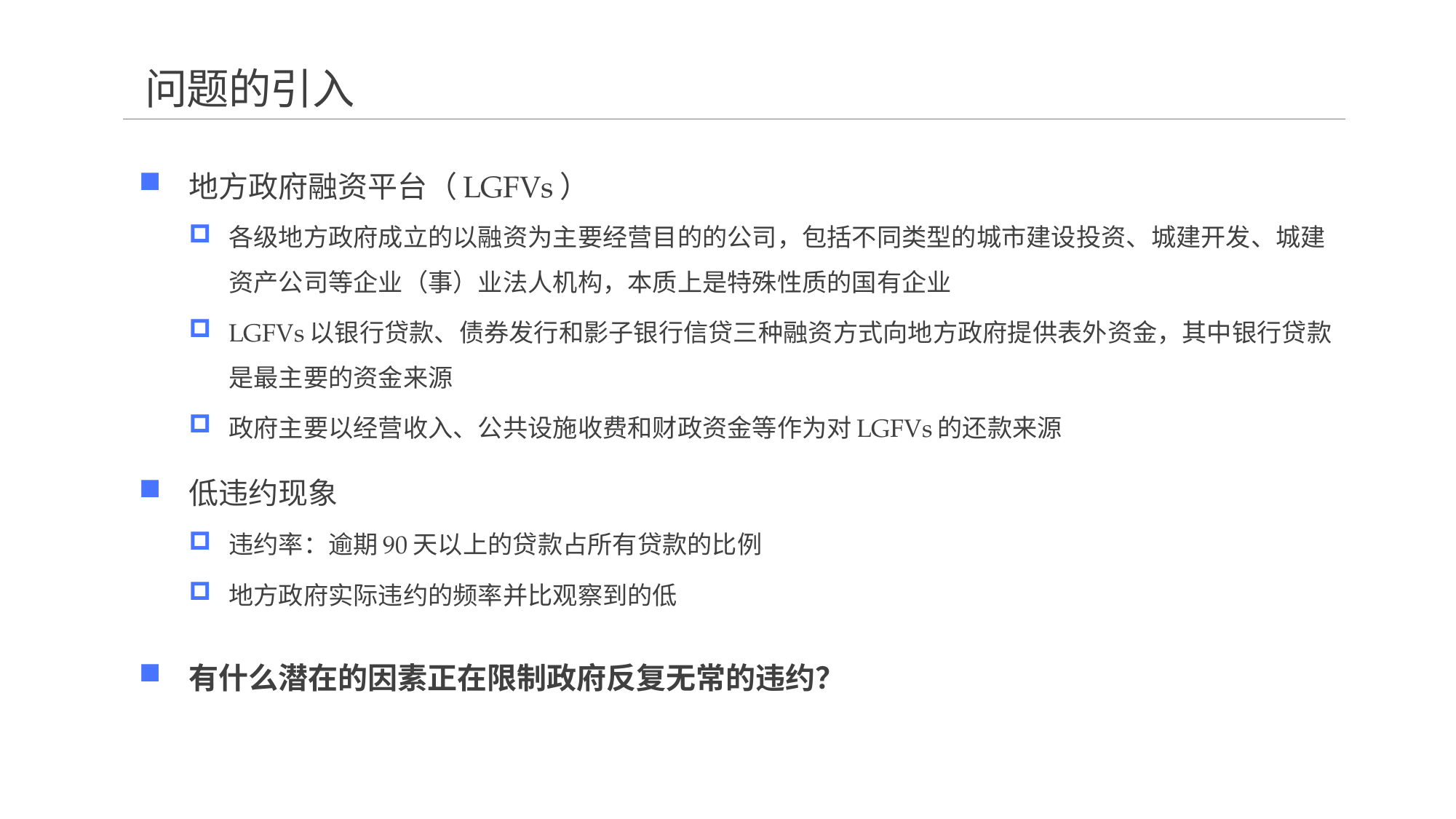

# 问题的引入
地方政府融资平台（LGFVs）
各级地方政府成立的以融资为主要经营目的的公司，包括不同类型的城市建设投资、城建开发、城建资产公司等企业（事）业法人机构，本质上是特殊性质的国有企业
LGFVs以银行贷款、债券发行和影子银行信贷三种融资方式向地方政府提供表外资金，其中银行贷款是最主要的资金来源
政府主要以经营收入、公共设施收费和财政资金等作为对LGFVs的还款来源
低违约现象
违约率：逾期90天以上的贷款占所有贷款的比例
地方政府实际违约的频率并比观察到的低

有什么潜在的因素正在限制政府反复无常的违约？